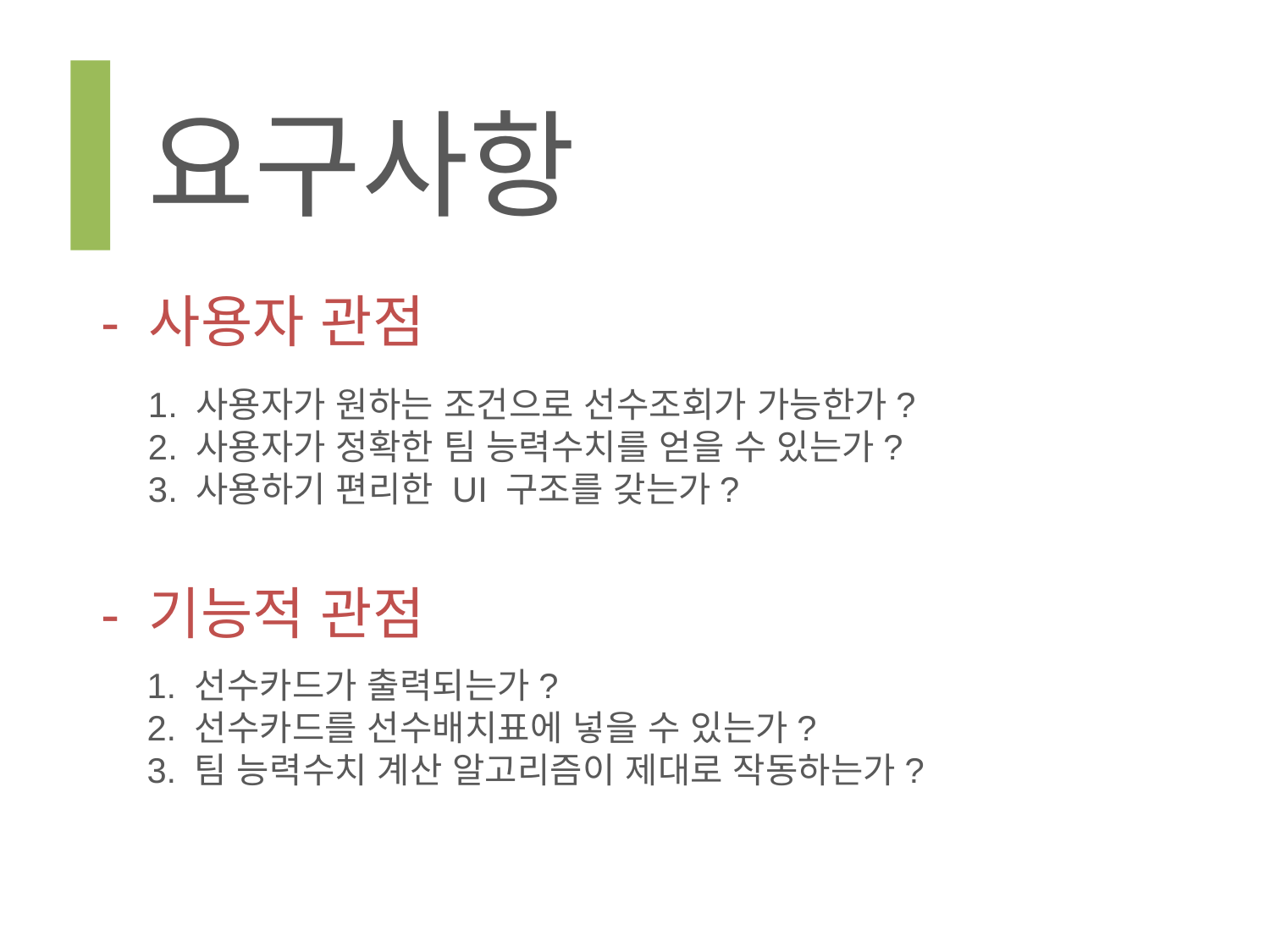

# 요구사항

- 사용자 관점
1. 사용자가 원하는 조건으로 선수조회가 가능한가?
2. 사용자가 정확한 팀 능력수치를 얻을 수 있는가?
3. 사용하기 편리한 UI 구조를 갖는가?
- 기능적 관점
1. 선수카드가 출력되는가?
2. 선수카드를 선수배치표에 넣을 수 있는가?
3. 팀 능력수치 계산 알고리즘이 제대로 작동하는가?